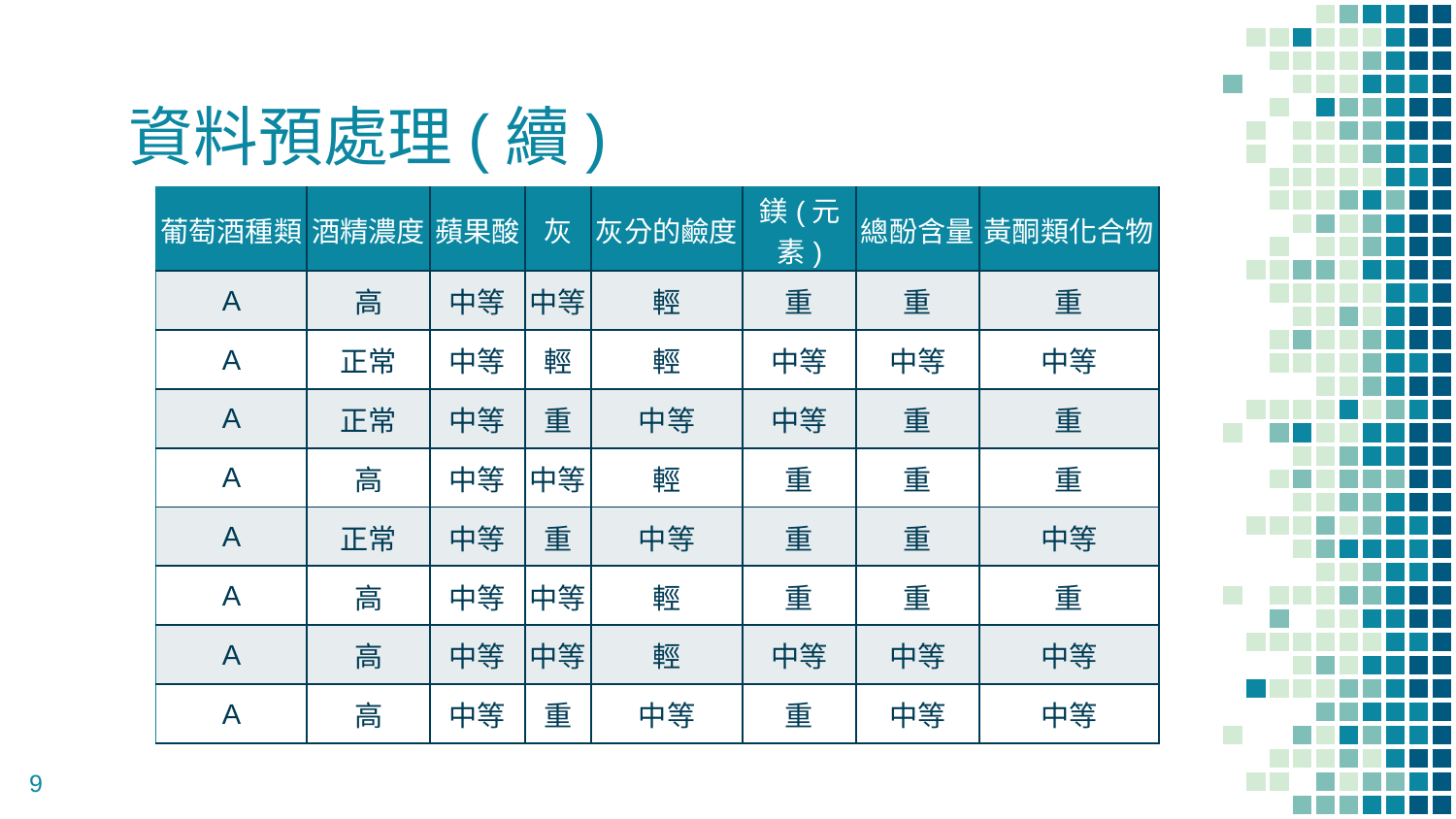

# 資料預處理(續)
| 葡萄酒種類 | 酒精濃度 | 蘋果酸 | 灰 | 灰分的鹼度 | 鎂(元素) | 總酚含量 | 黃酮類化合物 |
| --- | --- | --- | --- | --- | --- | --- | --- |
| A | 高 | 中等 | 中等 | 輕 | 重 | 重 | 重 |
| A | 正常 | 中等 | 輕 | 輕 | 中等 | 中等 | 中等 |
| A | 正常 | 中等 | 重 | 中等 | 中等 | 重 | 重 |
| A | 高 | 中等 | 中等 | 輕 | 重 | 重 | 重 |
| A | 正常 | 中等 | 重 | 中等 | 重 | 重 | 中等 |
| A | 高 | 中等 | 中等 | 輕 | 重 | 重 | 重 |
| A | 高 | 中等 | 中等 | 輕 | 中等 | 中等 | 中等 |
| A | 高 | 中等 | 重 | 中等 | 重 | 中等 | 中等 |
9